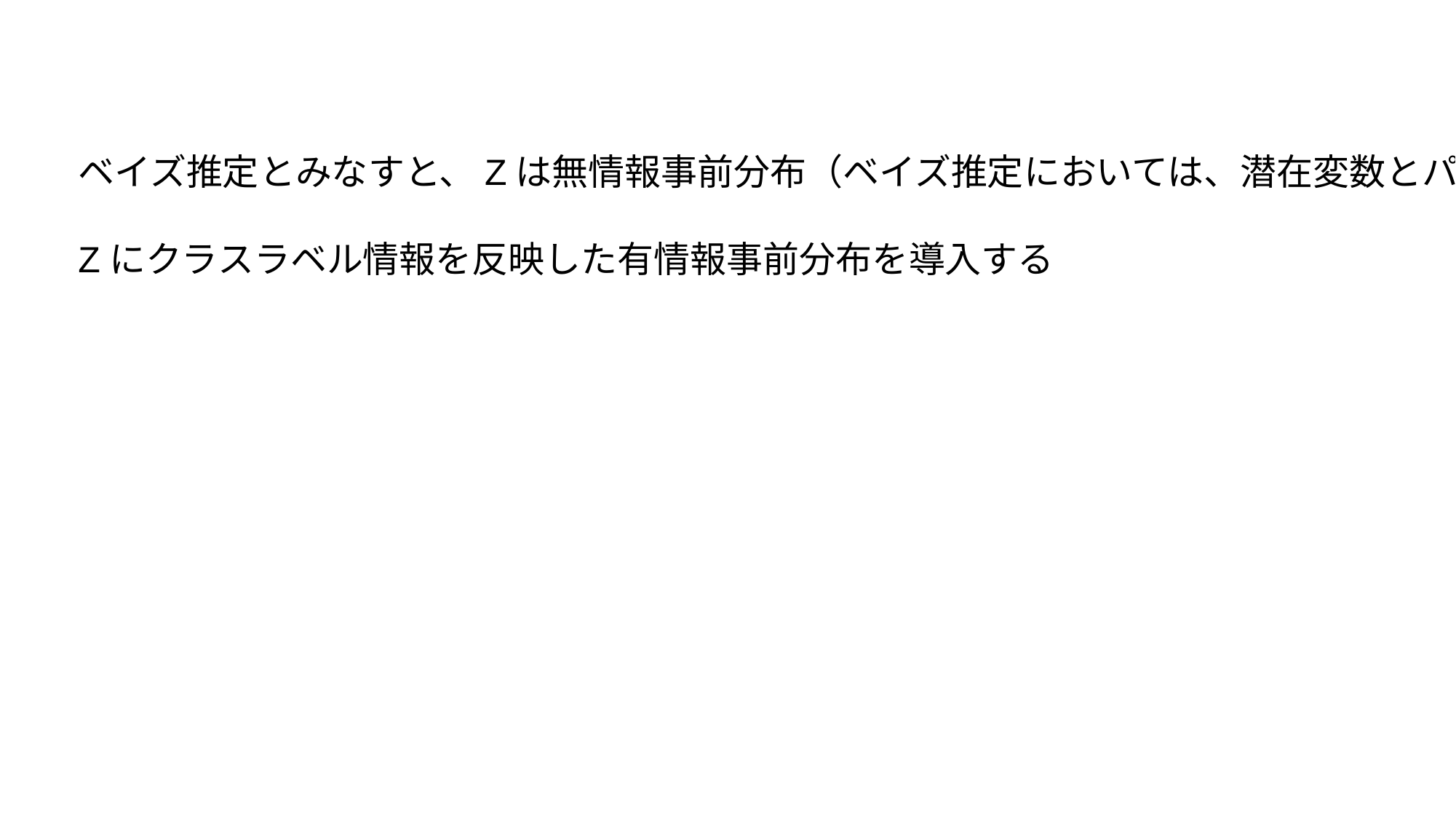

ベイズ推定とみなすと、Zは無情報事前分布（ベイズ推定においては、潜在変数とパラメータは区別しない）

Zにクラスラベル情報を反映した有情報事前分布を導入する